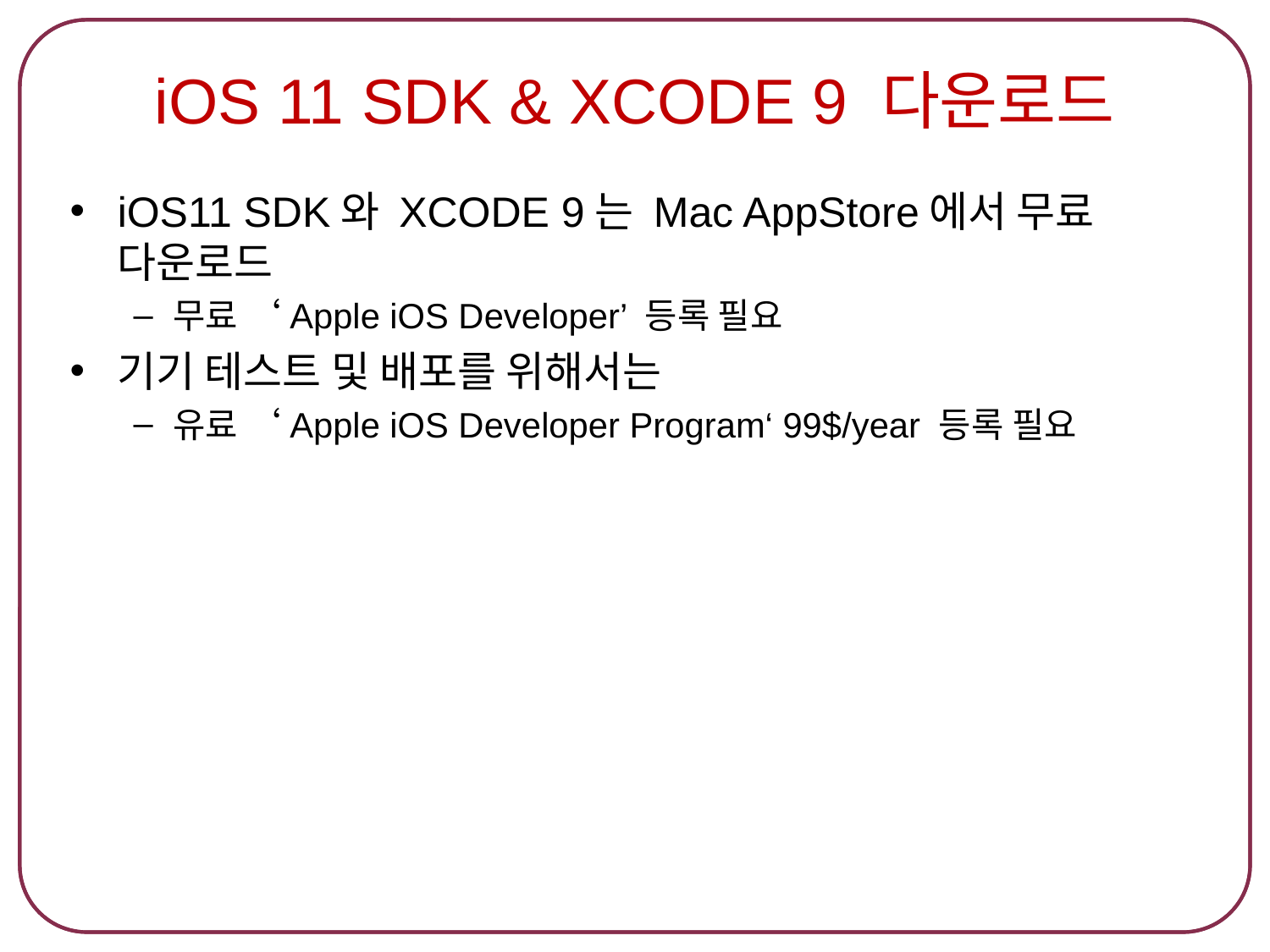

# iOS 11 SDK & XCODE 9 다운로드
iOS11 SDK와 XCODE 9는 Mac AppStore에서 무료 다운로드
무료 ‘Apple iOS Developer’ 등록 필요
기기 테스트 및 배포를 위해서는
유료 ‘Apple iOS Developer Program‘ 99$/year 등록 필요
2